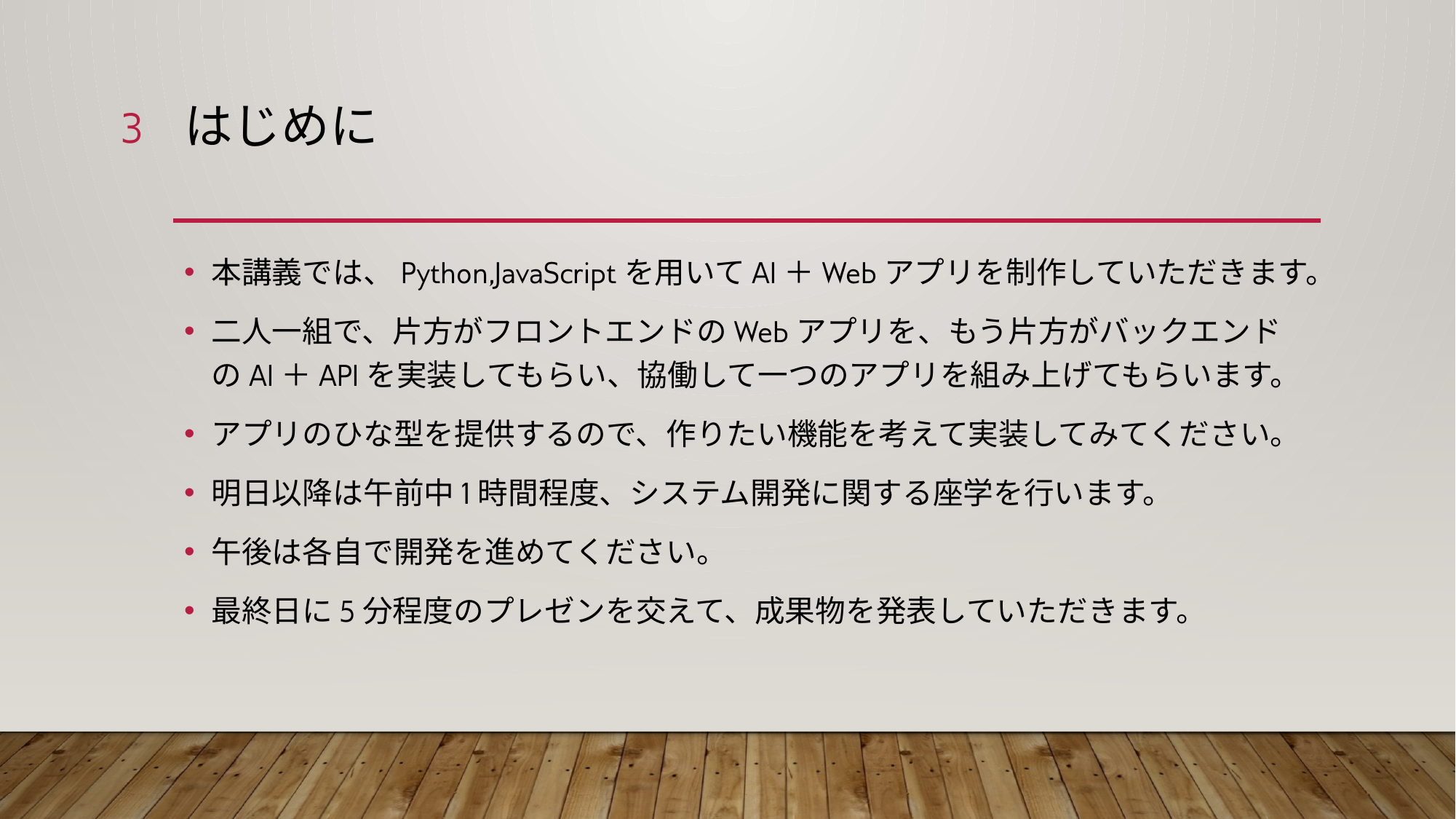

3
# はじめに
本講義では、Python,JavaScriptを用いてAI＋Webアプリを制作していただきます。
二人一組で、片方がフロントエンドのWebアプリを、もう片方がバックエンドのAI＋APIを実装してもらい、協働して一つのアプリを組み上げてもらいます。
アプリのひな型を提供するので、作りたい機能を考えて実装してみてください。
明日以降は午前中1時間程度、システム開発に関する座学を行います。
午後は各自で開発を進めてください。
最終日に5分程度のプレゼンを交えて、成果物を発表していただきます。